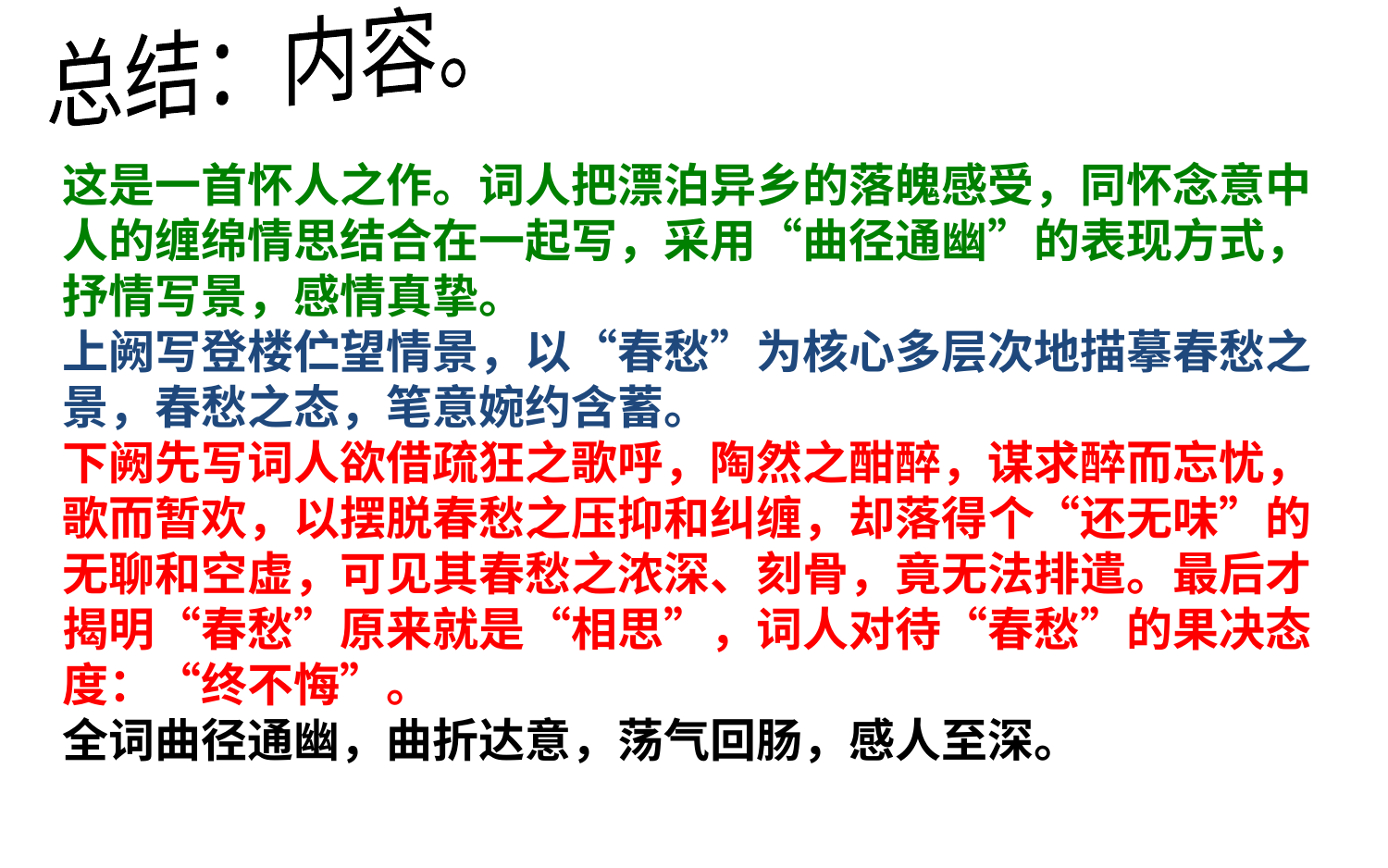

总结：内容。
这是一首怀人之作。词人把漂泊异乡的落魄感受，同怀念意中人的缠绵情思结合在一起写，采用“曲径通幽”的表现方式，抒情写景，感情真挚。
上阙写登楼伫望情景，以“春愁”为核心多层次地描摹春愁之景，春愁之态，笔意婉约含蓄。
下阙先写词人欲借疏狂之歌呼，陶然之酣醉，谋求醉而忘忧，歌而暂欢，以摆脱春愁之压抑和纠缠，却落得个“还无味”的无聊和空虚，可见其春愁之浓深、刻骨，竟无法排遣。最后才揭明“春愁”原来就是“相思”，词人对待“春愁”的果决态度：“终不悔”。
全词曲径通幽，曲折达意，荡气回肠，感人至深。